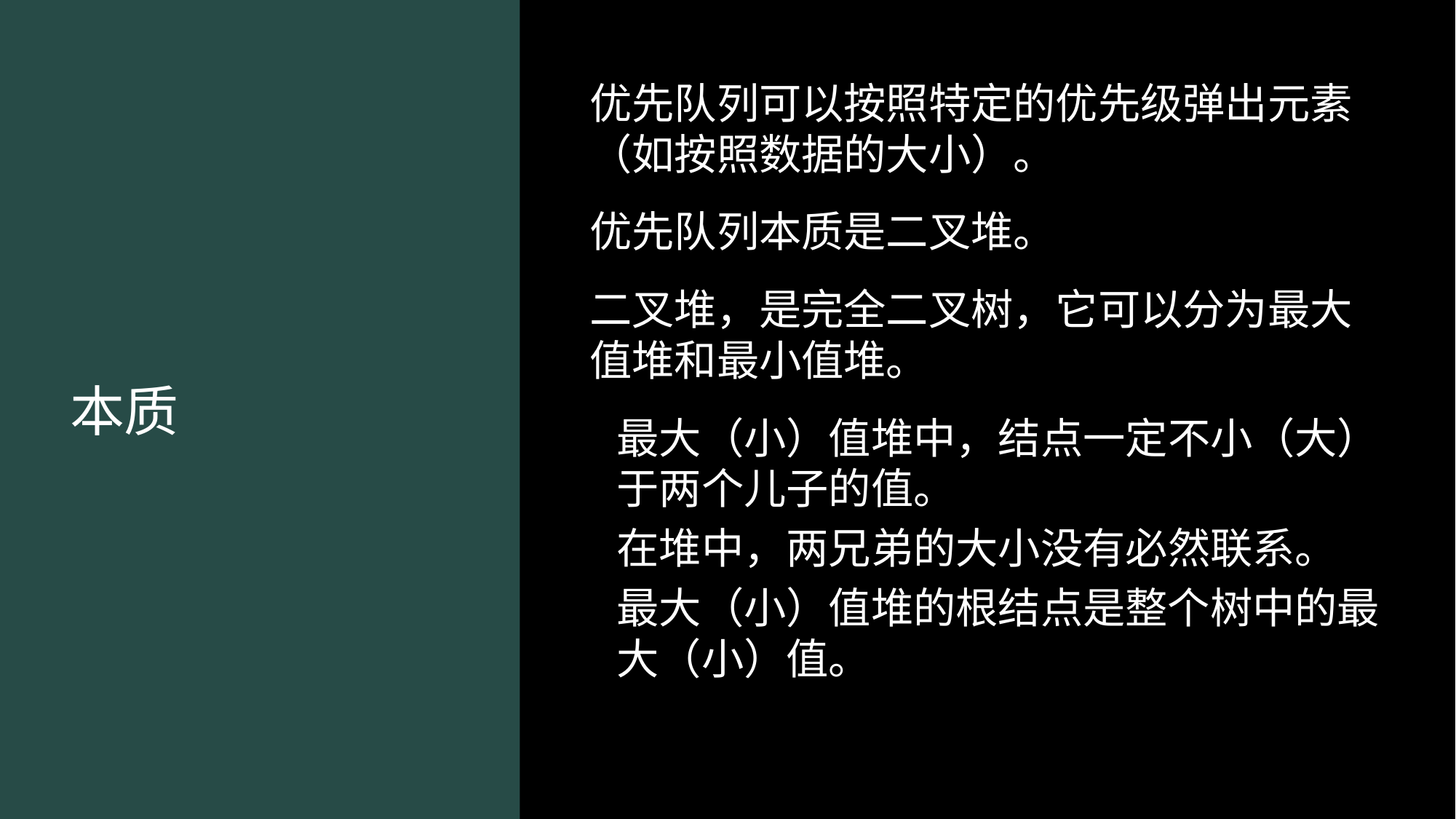

# 本质
优先队列可以按照特定的优先级弹出元素（如按照数据的大小）。
优先队列本质是二叉堆。
二叉堆，是完全二叉树，它可以分为最大值堆和最小值堆。
最大（小）值堆中，结点一定不小（大）于两个儿子的值。
在堆中，两兄弟的大小没有必然联系。
最大（小）值堆的根结点是整个树中的最大（小）值。